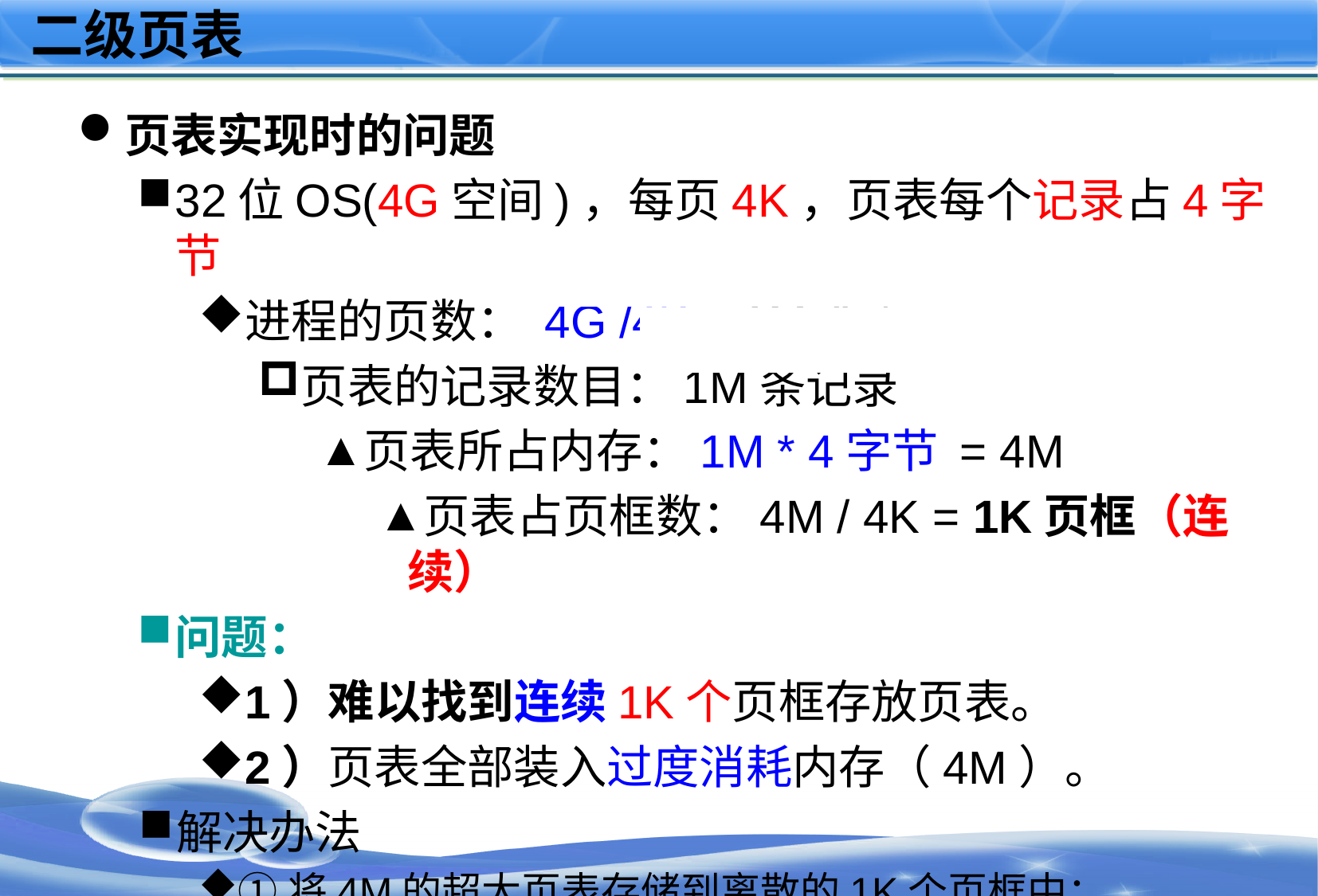

# 二级页表
页表实现时的问题
32位OS(4G空间)，每页4K，页表每个记录占4字节
进程的页数： 4G /4K = 1M个页
页表的记录数目：1M条记录
页表所占内存：1M * 4字节 = 4M
页表占页框数：4M / 4K = 1K页框（连续）
问题：
1）难以找到连续1K个页框存放页表。
2）页表全部装入过度消耗内存（4M）。
解决办法
①将4M的超大页表存储到离散的1K个页框中；
 ②仅将页表的部分内容调入内存。